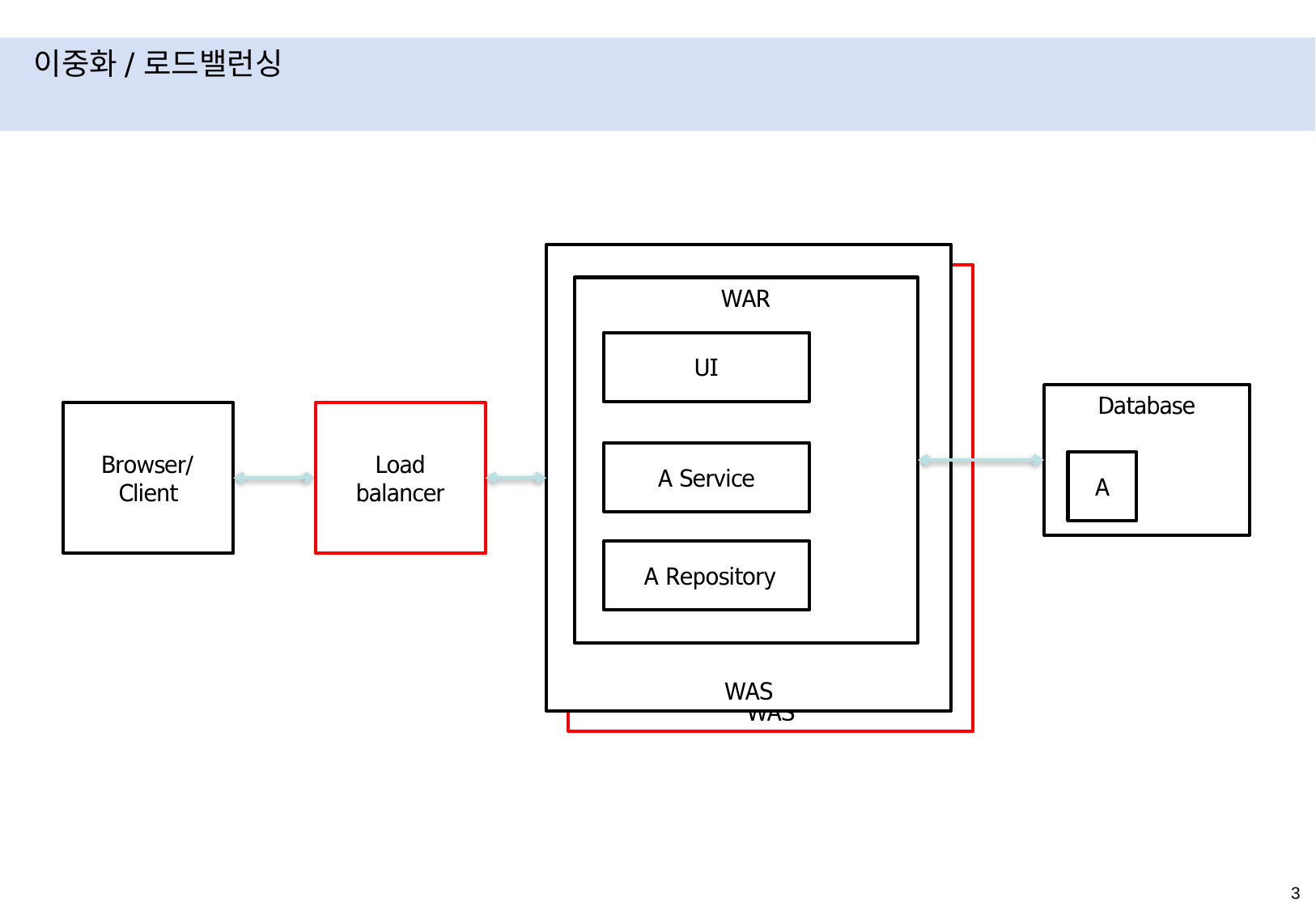

# 이중화/로드밸런싱
WAS
WAS
WAR
UI
Database

Browser/
Client
Load
balancer
A Service
A
 A Repository